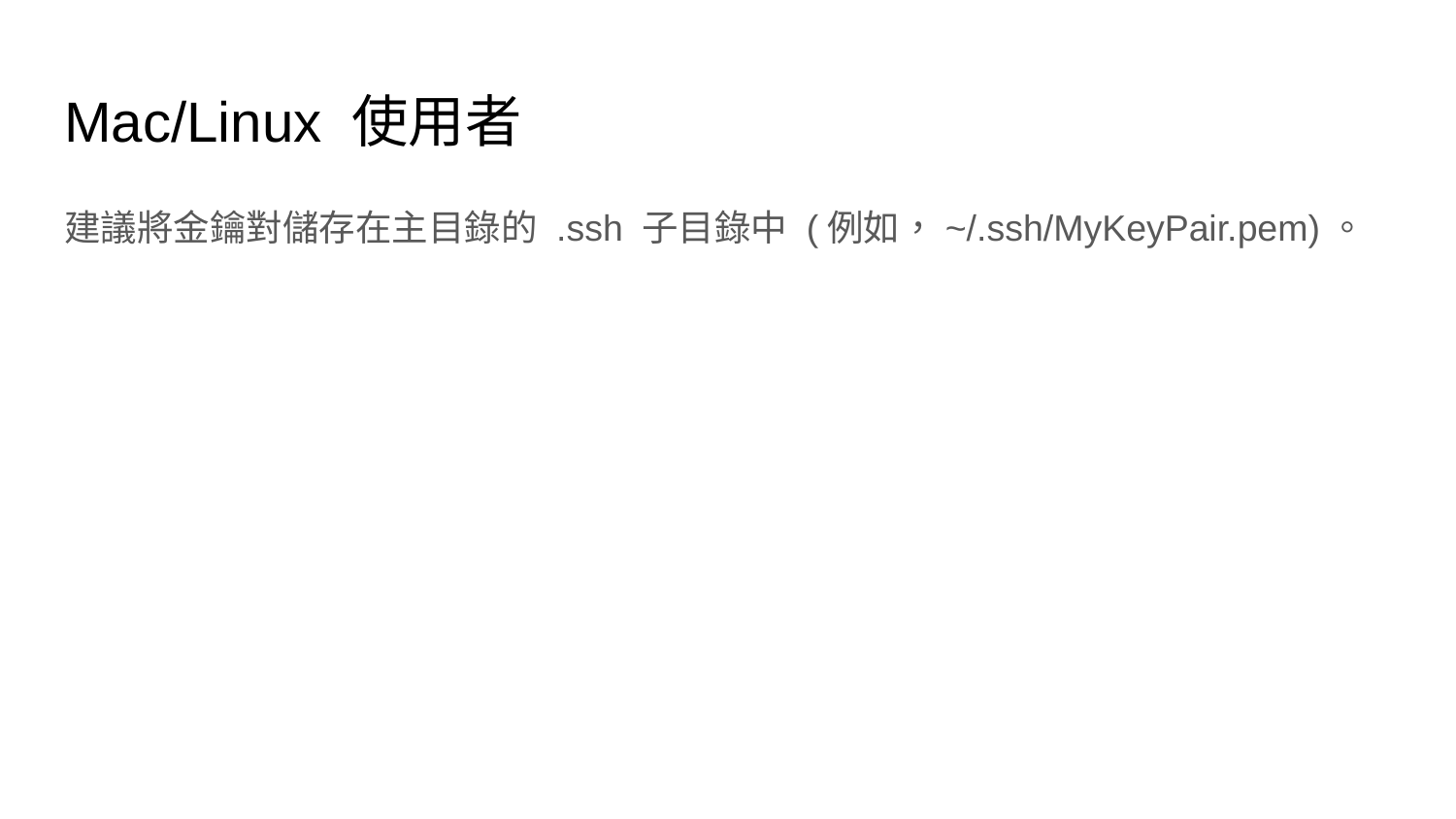

# Mac/Linux 使用者
建議將金鑰對儲存在主目錄的 .ssh 子目錄中 (例如，~/.ssh/MyKeyPair.pem)。